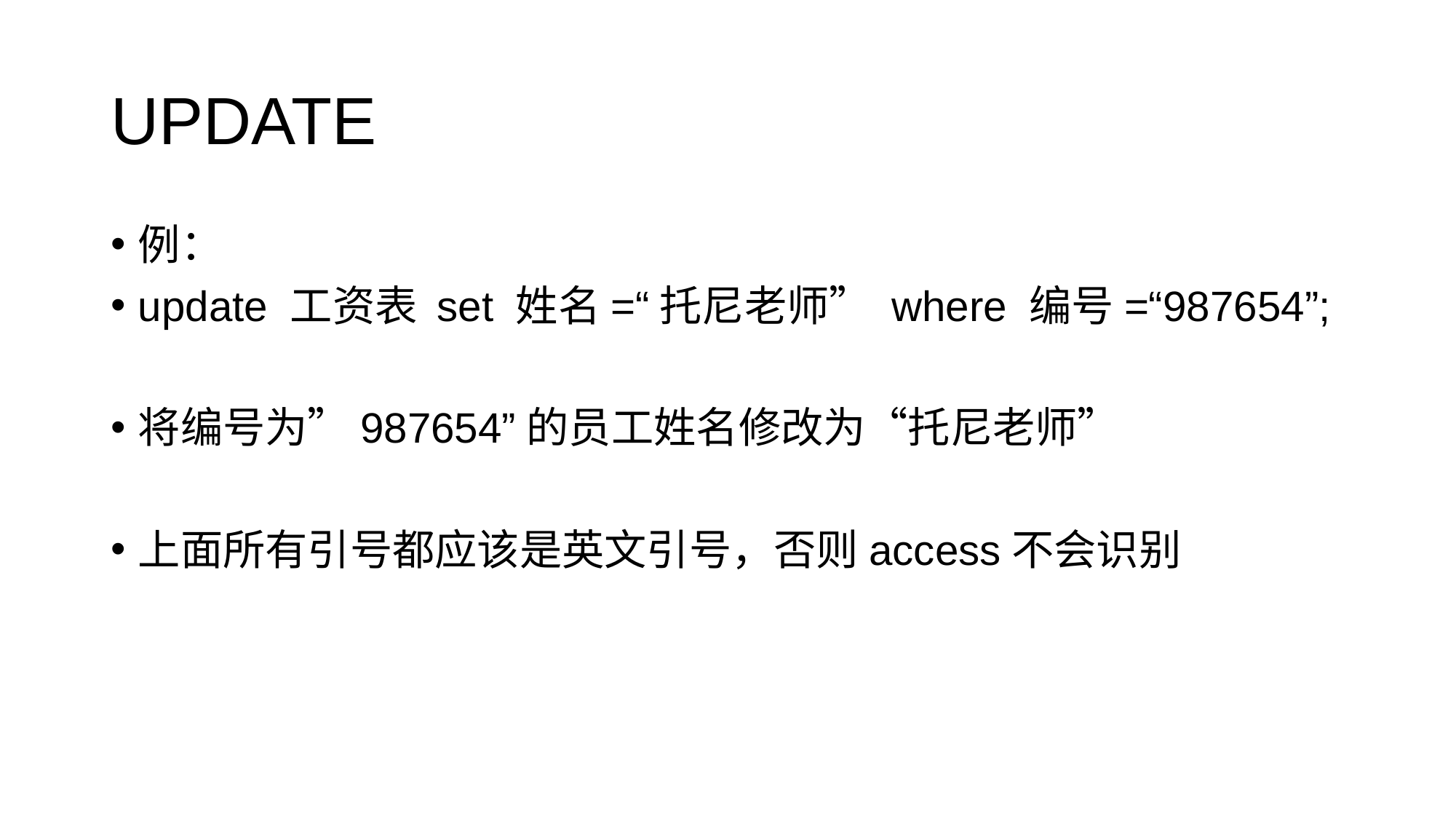

# UPDATE
例：
update 工资表 set 姓名=“托尼老师” where 编号=“987654”;

将编号为”987654”的员工姓名修改为“托尼老师”

上面所有引号都应该是英文引号，否则access不会识别